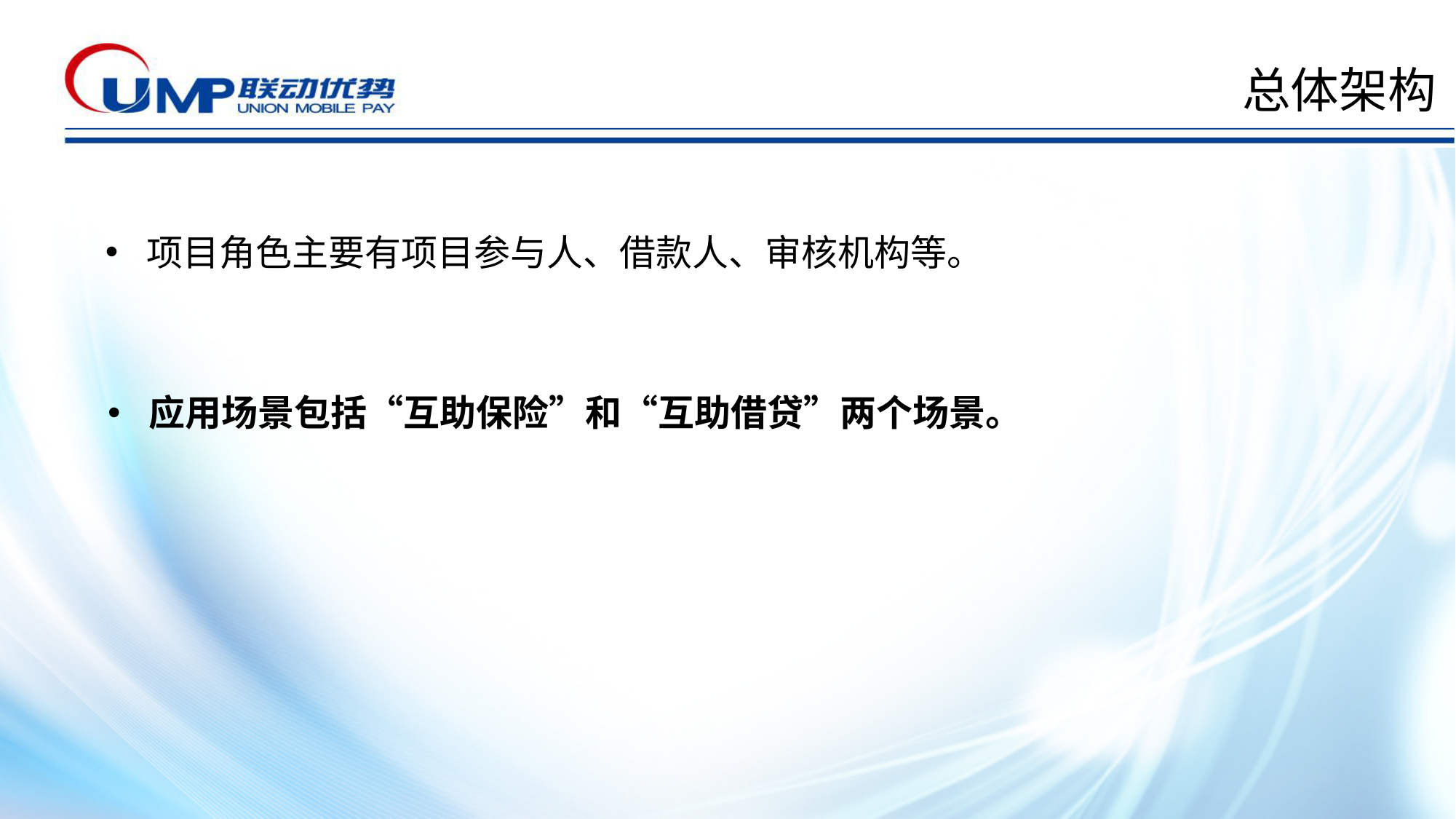

# 总体架构
项目角色主要有项目参与人、借款人、审核机构等。
应用场景包括“互助保险”和“互助借贷”两个场景。